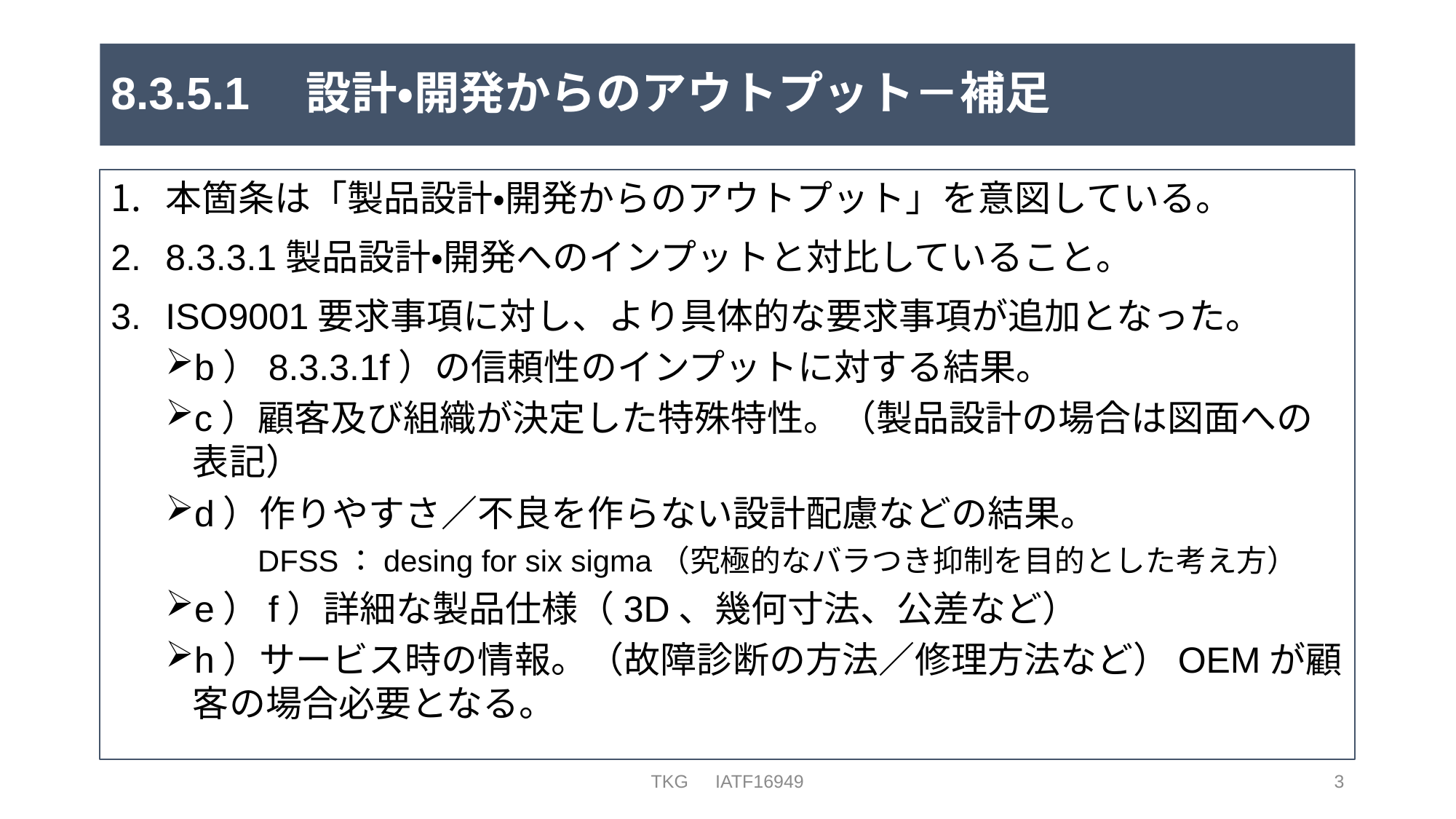

# 8.3.5.1　設計・開発からのアウトプット－補足
本箇条は「製品設計・開発からのアウトプット」を意図している。
8.3.3.1製品設計・開発へのインプットと対比していること。
ISO9001要求事項に対し、より具体的な要求事項が追加となった。
b）8.3.3.1f）の信頼性のインプットに対する結果。
c）顧客及び組織が決定した特殊特性。（製品設計の場合は図面への表記）
d）作りやすさ／不良を作らない設計配慮などの結果。
　DFSS：desing for six sigma（究極的なバラつき抑制を目的とした考え方）
e）f）詳細な製品仕様（3D、幾何寸法、公差など）
h）サービス時の情報。（故障診断の方法／修理方法など）OEMが顧客の場合必要となる。
TKG　IATF16949
3